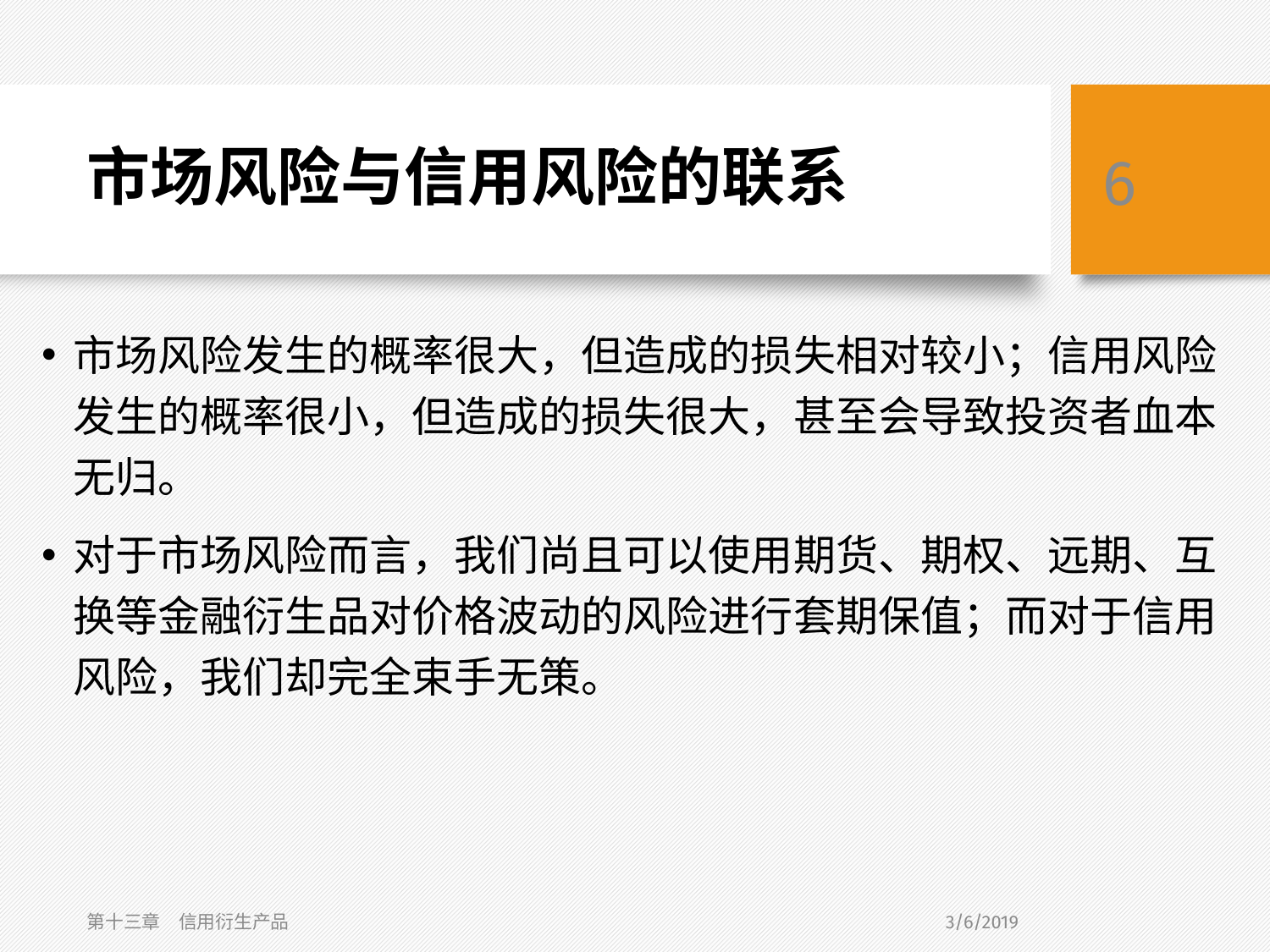

# 市场风险与信用风险的联系
6
市场风险发生的概率很大，但造成的损失相对较小；信用风险发生的概率很小，但造成的损失很大，甚至会导致投资者血本无归。
对于市场风险而言，我们尚且可以使用期货、期权、远期、互换等金融衍生品对价格波动的风险进行套期保值；而对于信用风险，我们却完全束手无策。
3/6/2019
第十三章　信用衍生产品